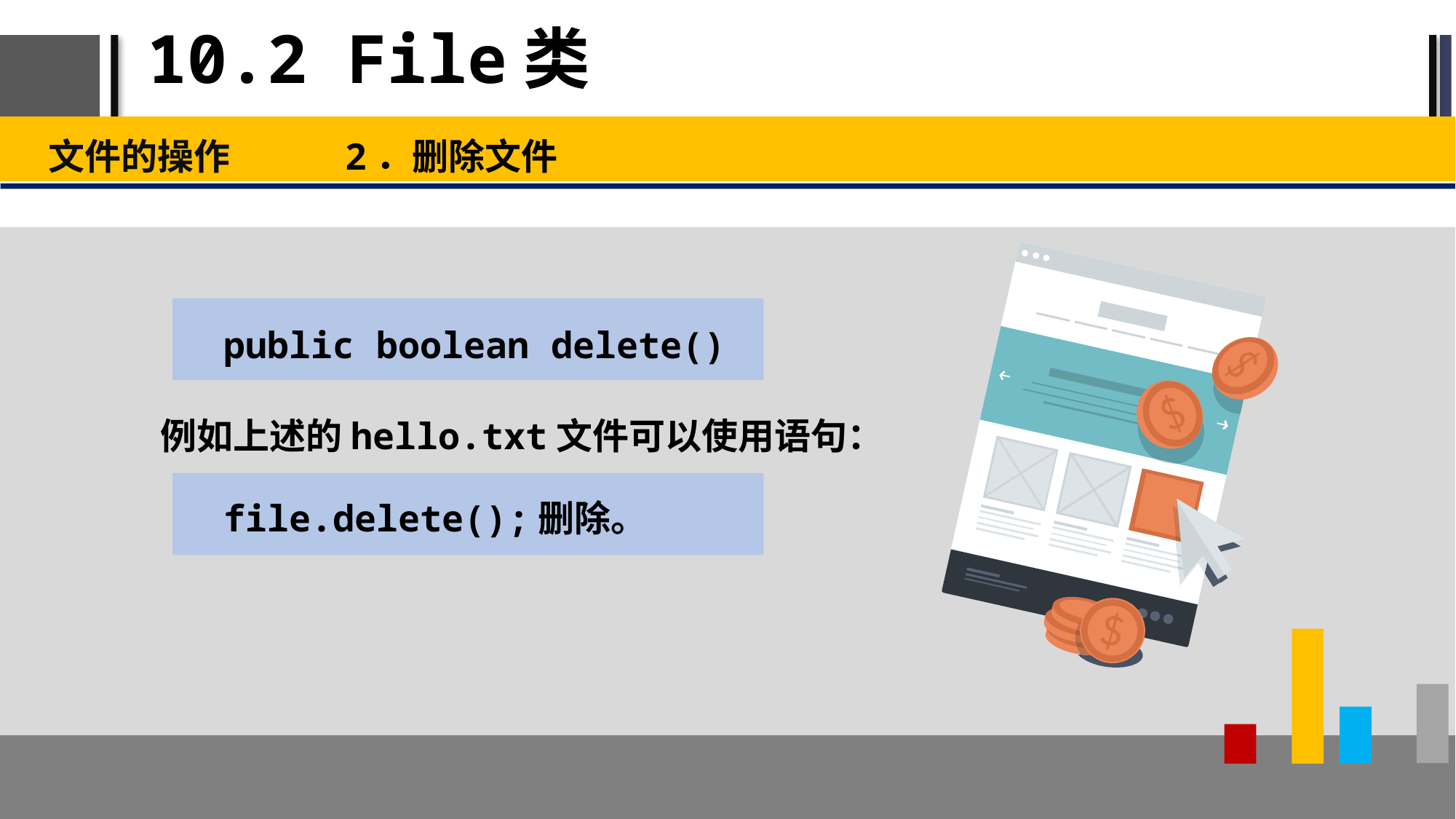

# 10.2 File类

文件的操作             2．删除文件

public boolean delete()

例如上述的hello.txt文件可以使用语句：
file.delete();删除。